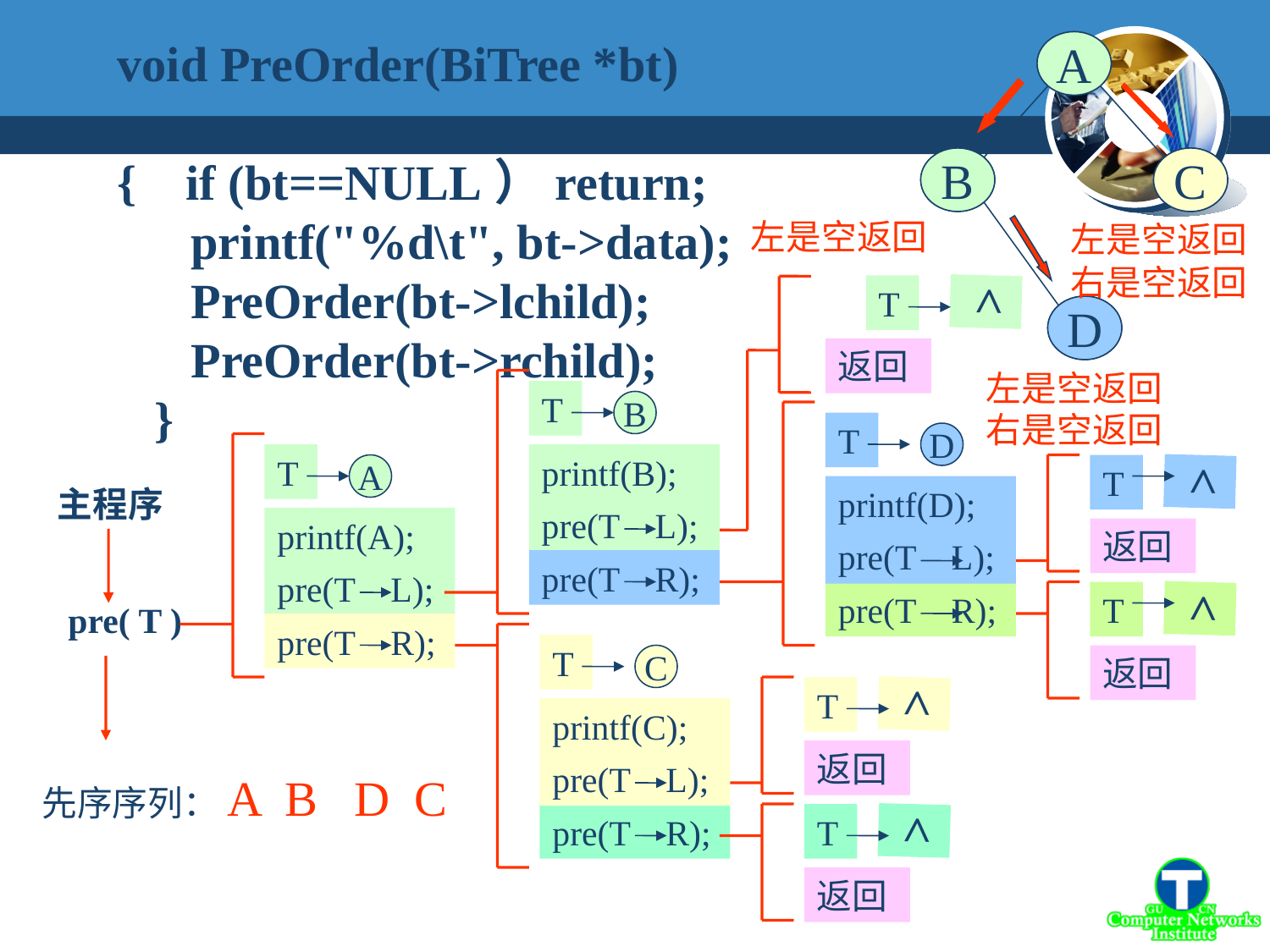

void PreOrder(BiTree *bt)

{    if (bt==NULL）return;
      printf("%d\t", bt->data);
      PreOrder(bt->lchild);
      PreOrder(bt->rchild);
   }
A
T
A

printf(A);
pre(T    L);

A

pre(T    R);

B
T
B

printf(B);
pre(T    L);

C
T
C

printf(C);
pre(T    L);

B
C
左是空返回
>
T

pre(T    R);

左是空返回
>
T

右是空返回
>
T

D
T
D

printf(D);
pre(T    L);

D
返回
左是空返回
>
T

右是空返回
>
T

主程序

pre( T )
返回
pre(T    R);

返回

返回
先序序列：A  B   D  C
pre(T    R);

62
返回